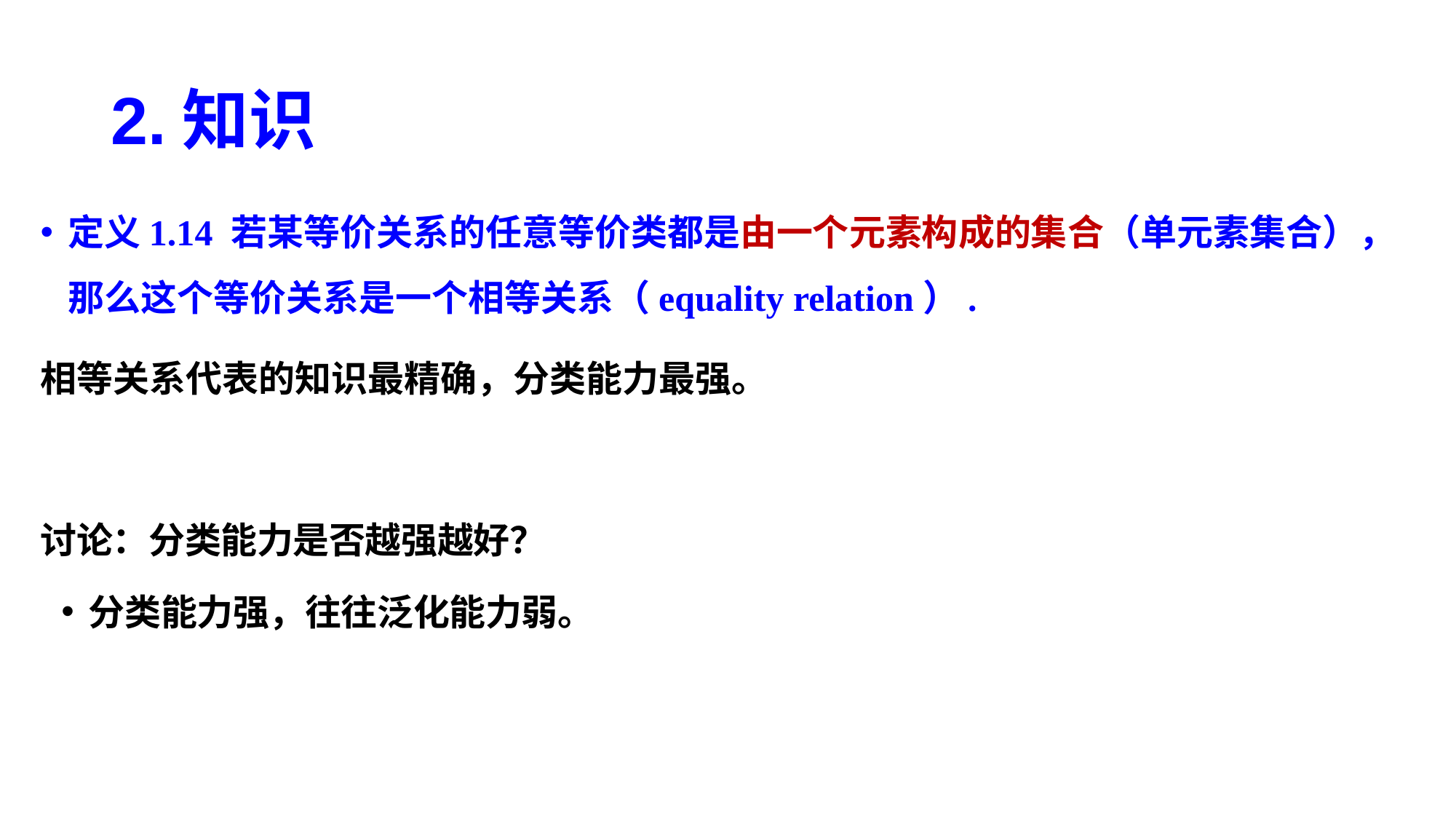

# 2.知识
定义1.14 若某等价关系的任意等价类都是由一个元素构成的集合（单元素集合），那么这个等价关系是一个相等关系（equality relation）.
相等关系代表的知识最精确，分类能力最强。

讨论：分类能力是否越强越好？
分类能力强，往往泛化能力弱。